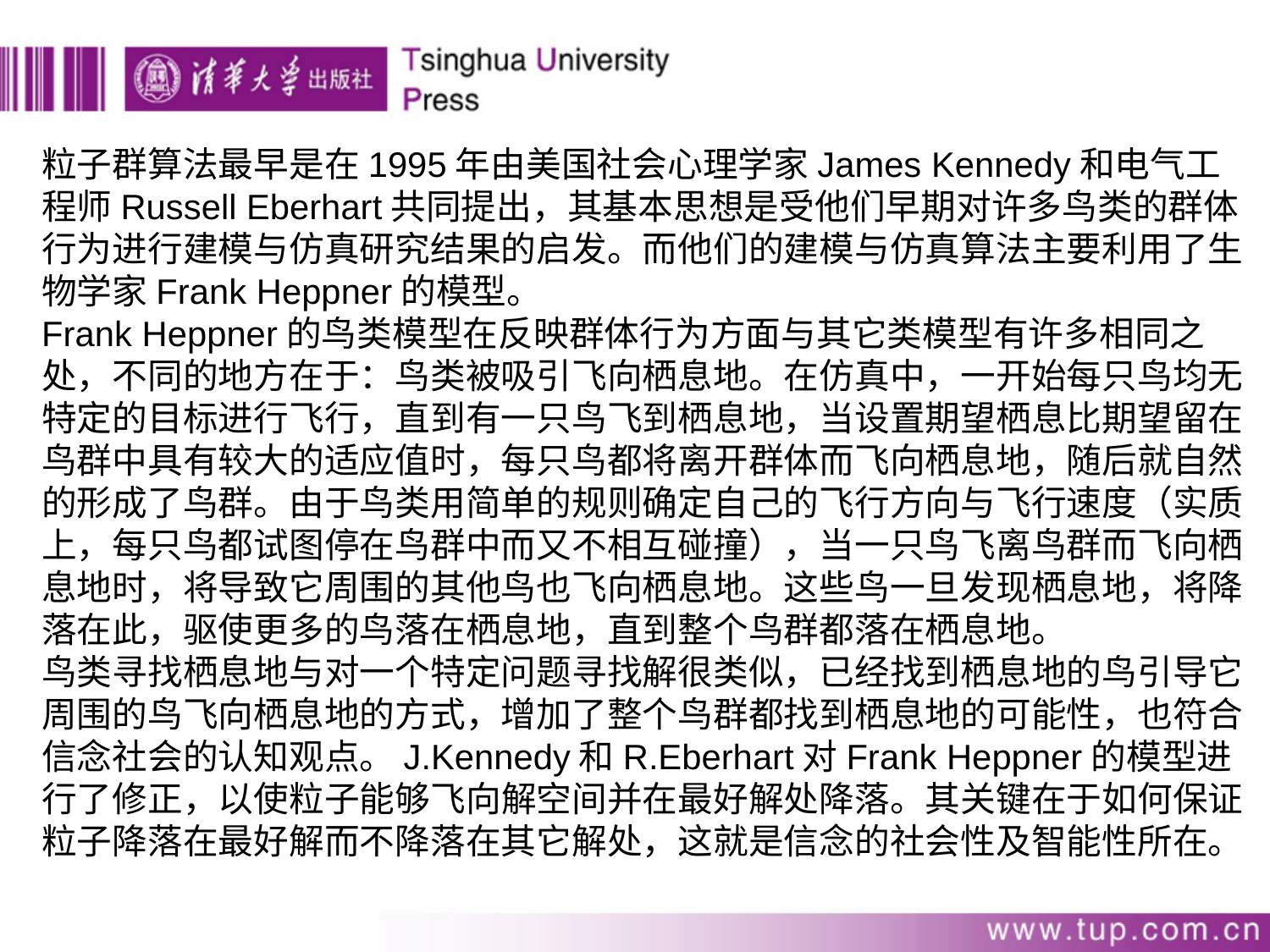

粒子群算法最早是在1995年由美国社会心理学家James Kennedy和电气工程师Russell Eberhart共同提出，其基本思想是受他们早期对许多鸟类的群体行为进行建模与仿真研究结果的启发。而他们的建模与仿真算法主要利用了生物学家Frank Heppner的模型。
Frank Heppner的鸟类模型在反映群体行为方面与其它类模型有许多相同之处，不同的地方在于：鸟类被吸引飞向栖息地。在仿真中，一开始每只鸟均无特定的目标进行飞行，直到有一只鸟飞到栖息地，当设置期望栖息比期望留在鸟群中具有较大的适应值时，每只鸟都将离开群体而飞向栖息地，随后就自然的形成了鸟群。由于鸟类用简单的规则确定自己的飞行方向与飞行速度（实质上，每只鸟都试图停在鸟群中而又不相互碰撞），当一只鸟飞离鸟群而飞向栖息地时，将导致它周围的其他鸟也飞向栖息地。这些鸟一旦发现栖息地，将降落在此，驱使更多的鸟落在栖息地，直到整个鸟群都落在栖息地。
鸟类寻找栖息地与对一个特定问题寻找解很类似，已经找到栖息地的鸟引导它周围的鸟飞向栖息地的方式，增加了整个鸟群都找到栖息地的可能性，也符合信念社会的认知观点。J.Kennedy和R.Eberhart对Frank Heppner的模型进行了修正，以使粒子能够飞向解空间并在最好解处降落。其关键在于如何保证粒子降落在最好解而不降落在其它解处，这就是信念的社会性及智能性所在。